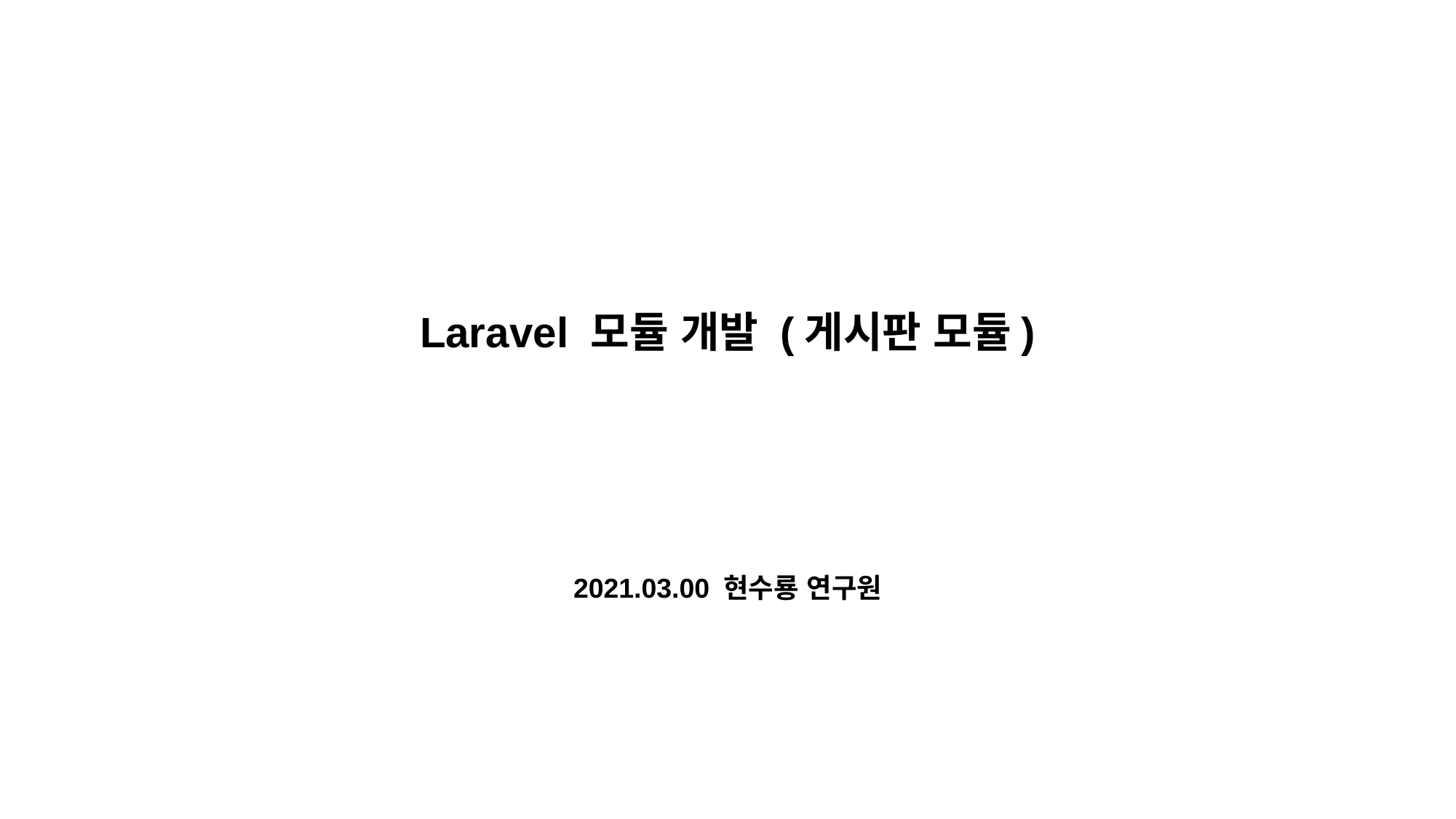

Laravel 모듈 개발 (게시판 모듈)
2021.03.00 현수룡 연구원